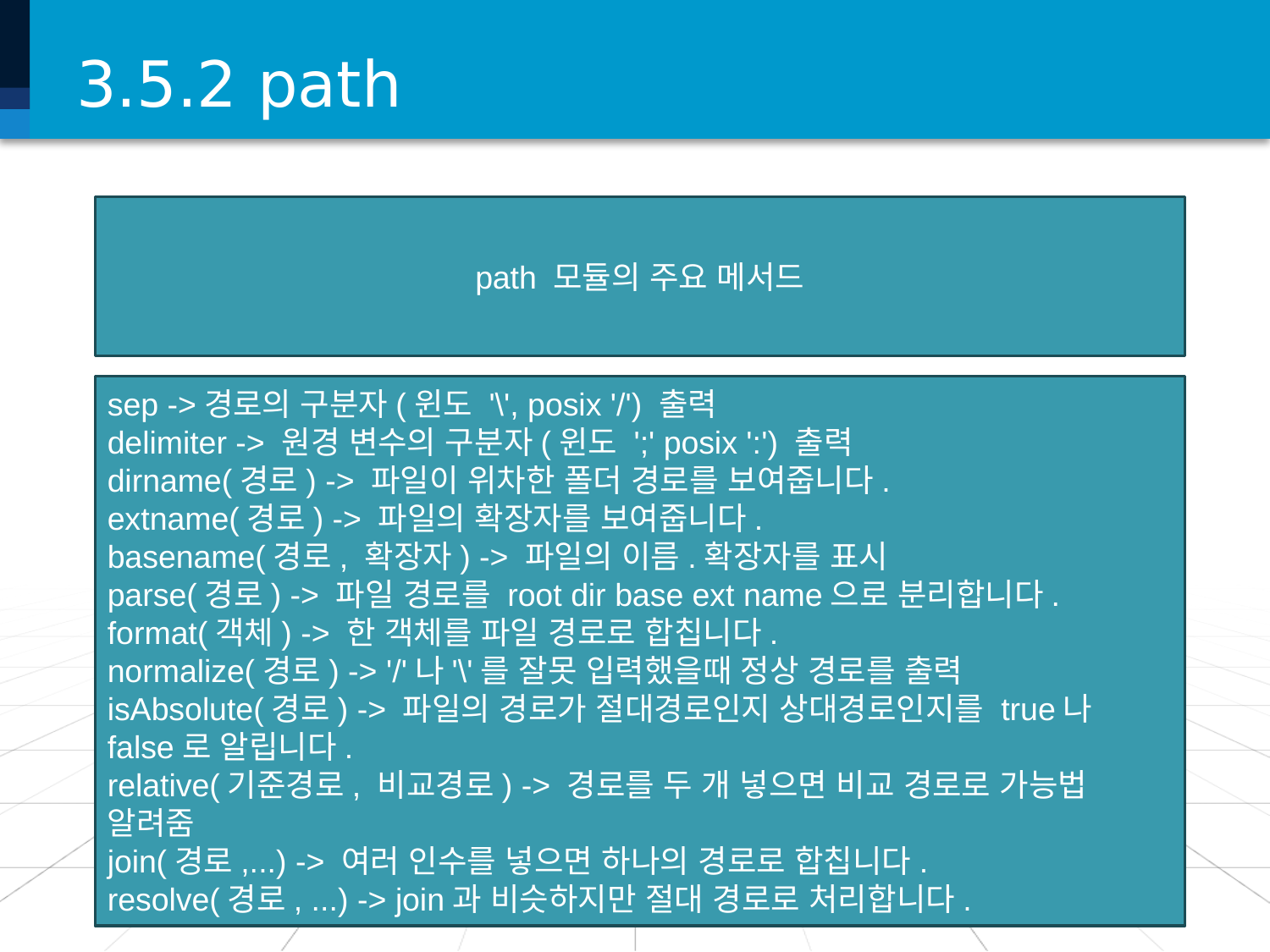

# 3.5.2 path
path 모듈의 주요 메서드
sep ->경로의 구분자(윈도 '\', posix '/') 출력
delimiter -> 원경 변수의 구분자(윈도 ';' posix ':') 출력
dirname(경로) -> 파일이 위차한 폴더 경로를 보여줍니다.
extname(경로) -> 파일의 확장자를 보여줍니다.
basename(경로, 확장자) -> 파일의 이름.확장자를 표시
parse(경로) -> 파일 경로를 root dir base ext name으로 분리합니다.
format(객체) -> 한 객체를 파일 경로로 합칩니다.
normalize(경로) -> '/'나'\'를 잘못 입력했을때 정상 경로를 출력
isAbsolute(경로) -> 파일의 경로가 절대경로인지 상대경로인지를 true나 false로 알립니다.
relative(기준경로, 비교경로) -> 경로를 두 개 넣으면 비교 경로로 가능법 알려줌
join(경로,...) -> 여러 인수를 넣으면 하나의 경로로 합칩니다.
resolve(경로, ...) -> join과 비슷하지만 절대 경로로 처리합니다.